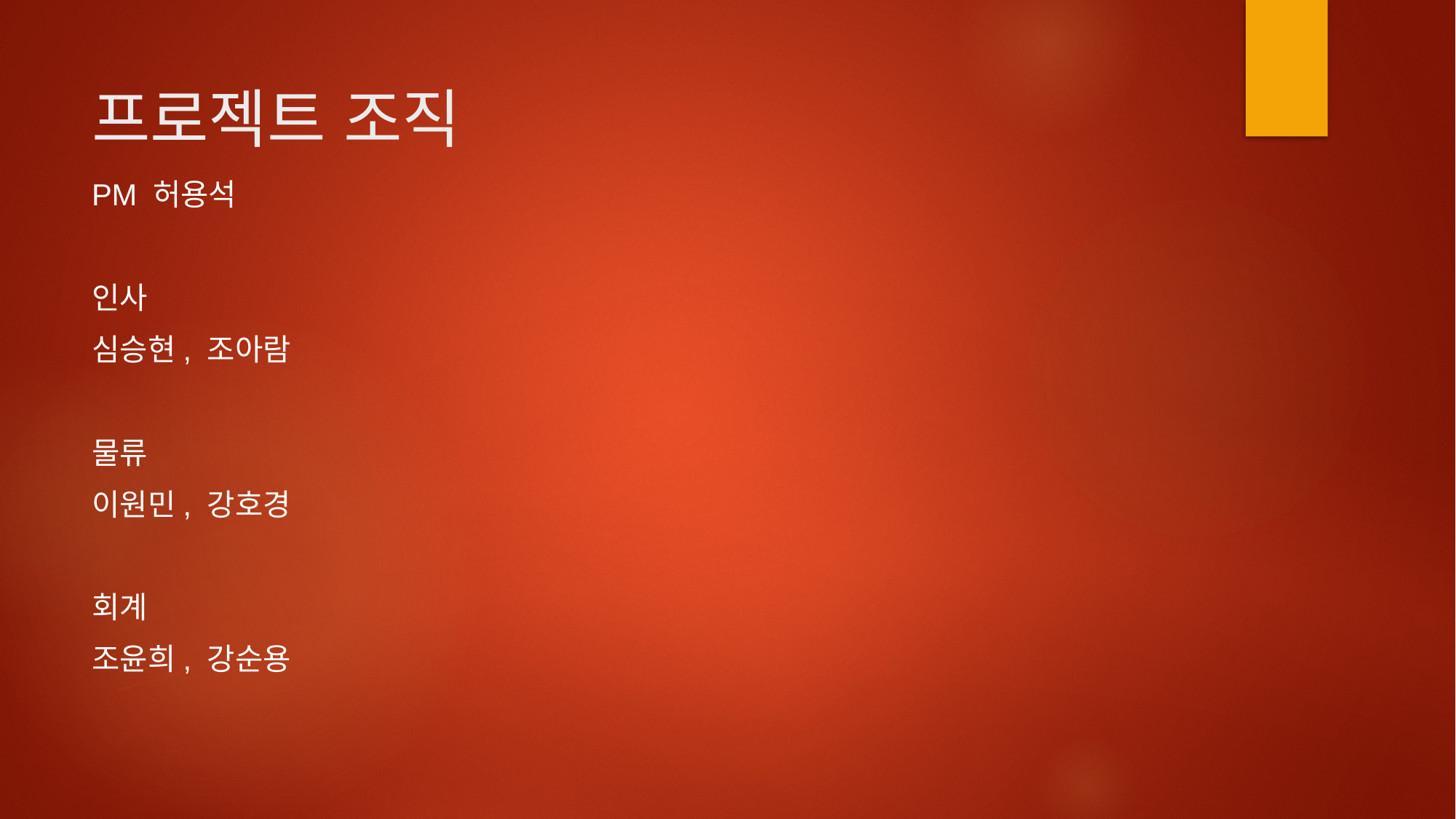

# 프로젝트 조직
PM 허용석

인사
심승현, 조아람

물류
이원민, 강호경

회계
조윤희, 강순용